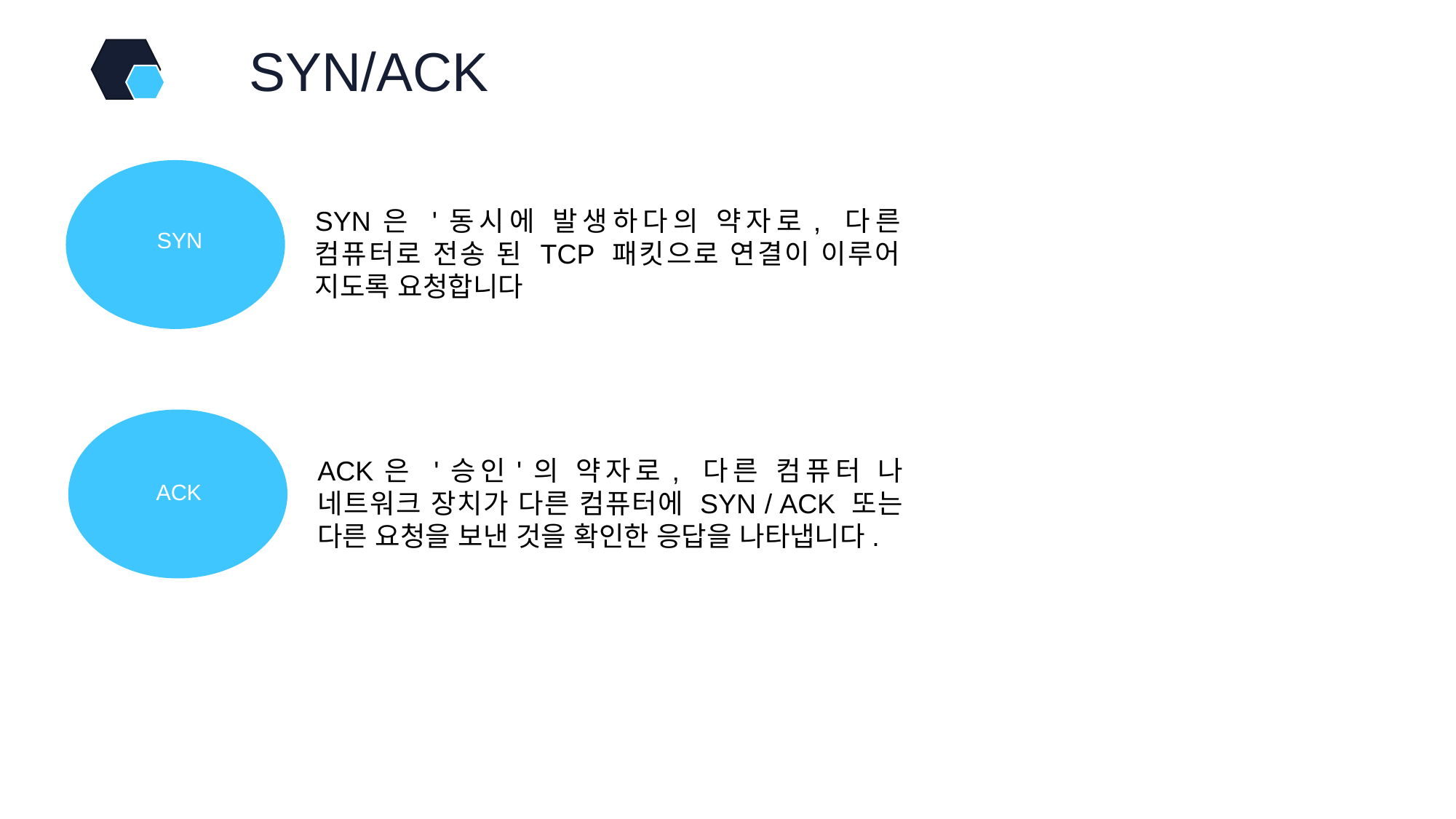

SYN/ACK

SYN
SYN은 '동시에 발생하다의 약자로, 다른 컴퓨터로 전송 된 TCP 패킷으로 연결이 이루어 지도록 요청합니다

ACK은 '승인'의 약자로, 다른 컴퓨터 나 네트워크 장치가 다른 컴퓨터에 SYN / ACK 또는 다른 요청을 보낸 것을 확인한 응답을 나타냅니다.
ACK